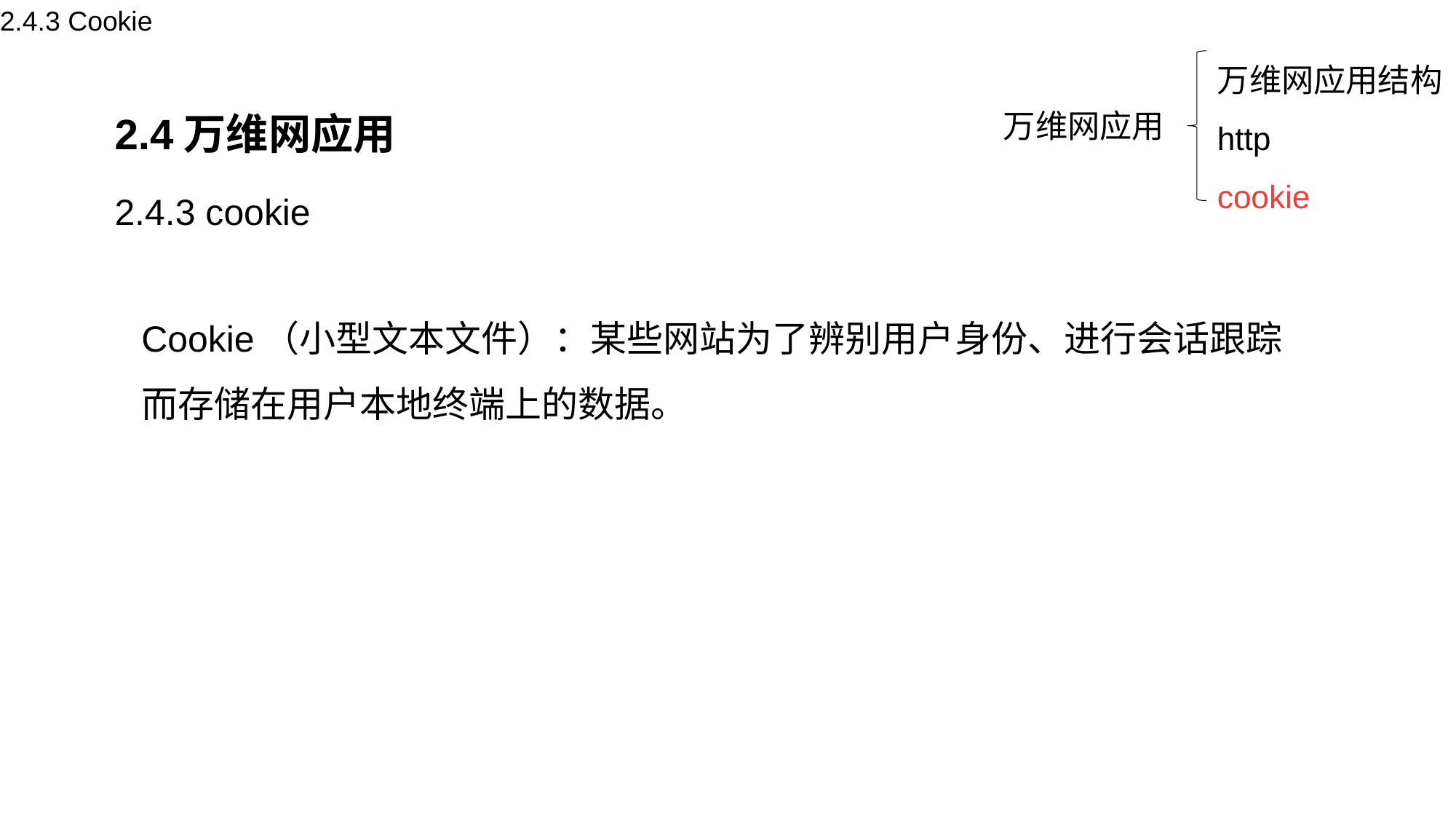

2.4.3 Cookie
万维网应用结构
http
cookie

      万维网应用
 2.4万维网应用
 2.4.3 cookie
Cookie（小型文本文件）：某些网站为了辨别用户身份、进行会话跟踪而存储在用户本地终端上的数据。